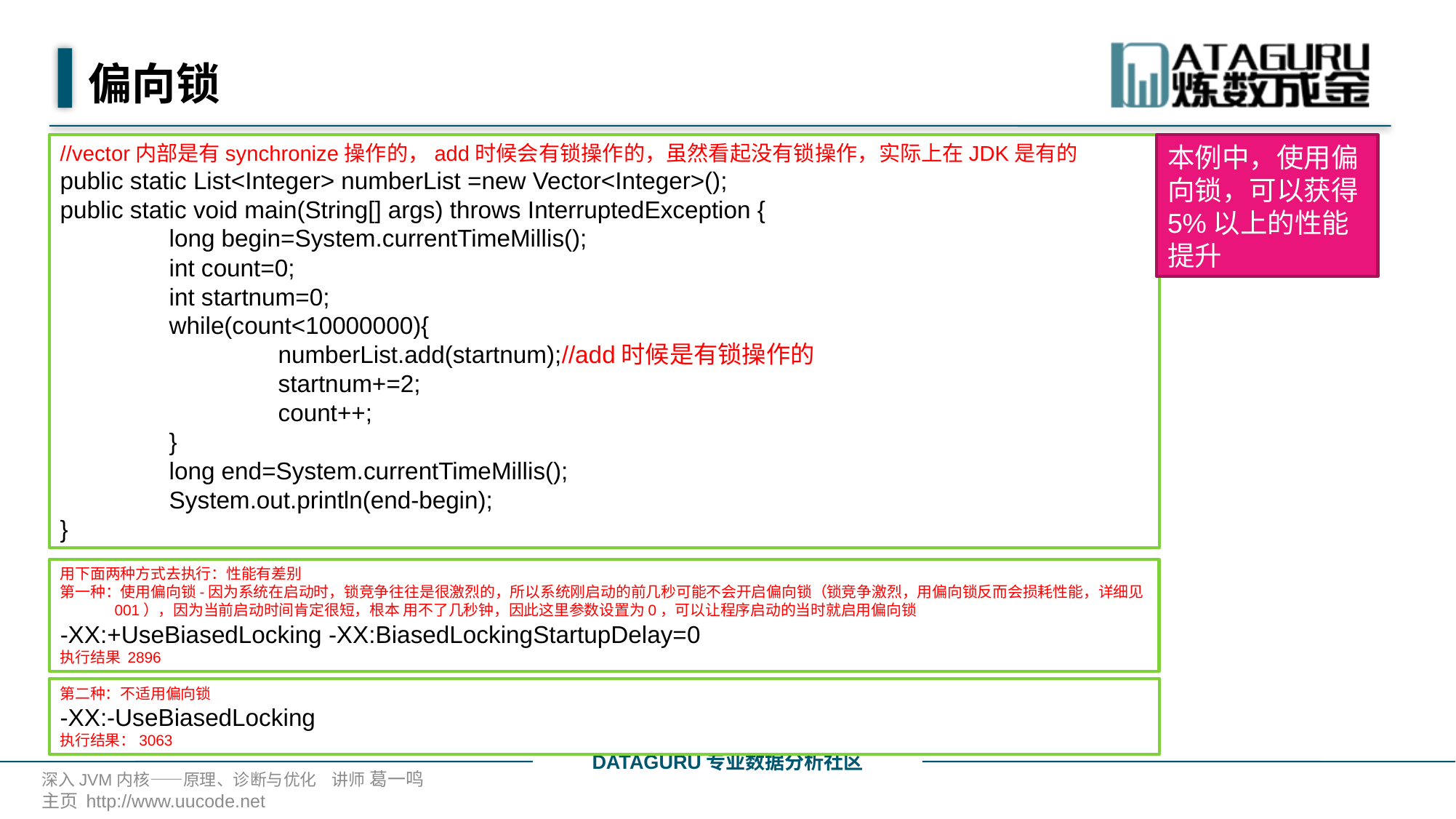

# 偏向锁
//vector内部是有synchronize操作的，add时候会有锁操作的，虽然看起没有锁操作，实际上在JDK是有的
public static List<Integer> numberList =new Vector<Integer>();
public static void main(String[] args) throws InterruptedException {
	long begin=System.currentTimeMillis();
	int count=0;
	int startnum=0;
	while(count<10000000){
		numberList.add(startnum);//add时候是有锁操作的
		startnum+=2;
		count++;
	}
	long end=System.currentTimeMillis();
	System.out.println(end-begin);
}
本例中，使用偏向锁，可以获得5%以上的性能提升
用下面两种方式去执行：性能有差别
第一种：使用偏向锁-因为系统在启动时，锁竞争往往是很激烈的，所以系统刚启动的前几秒可能不会开启偏向锁（锁竞争激烈，用偏向锁反而会损耗性能，详细见
             001），因为当前启动时间肯定很短，根本 用不了几秒钟，因此这里参数设置为0，可以让程序启动的当时就启用偏向锁
-XX:+UseBiasedLocking -XX:BiasedLockingStartupDelay=0
执行结果 2896
第二种：不适用偏向锁
-XX:-UseBiasedLocking
执行结果：3063